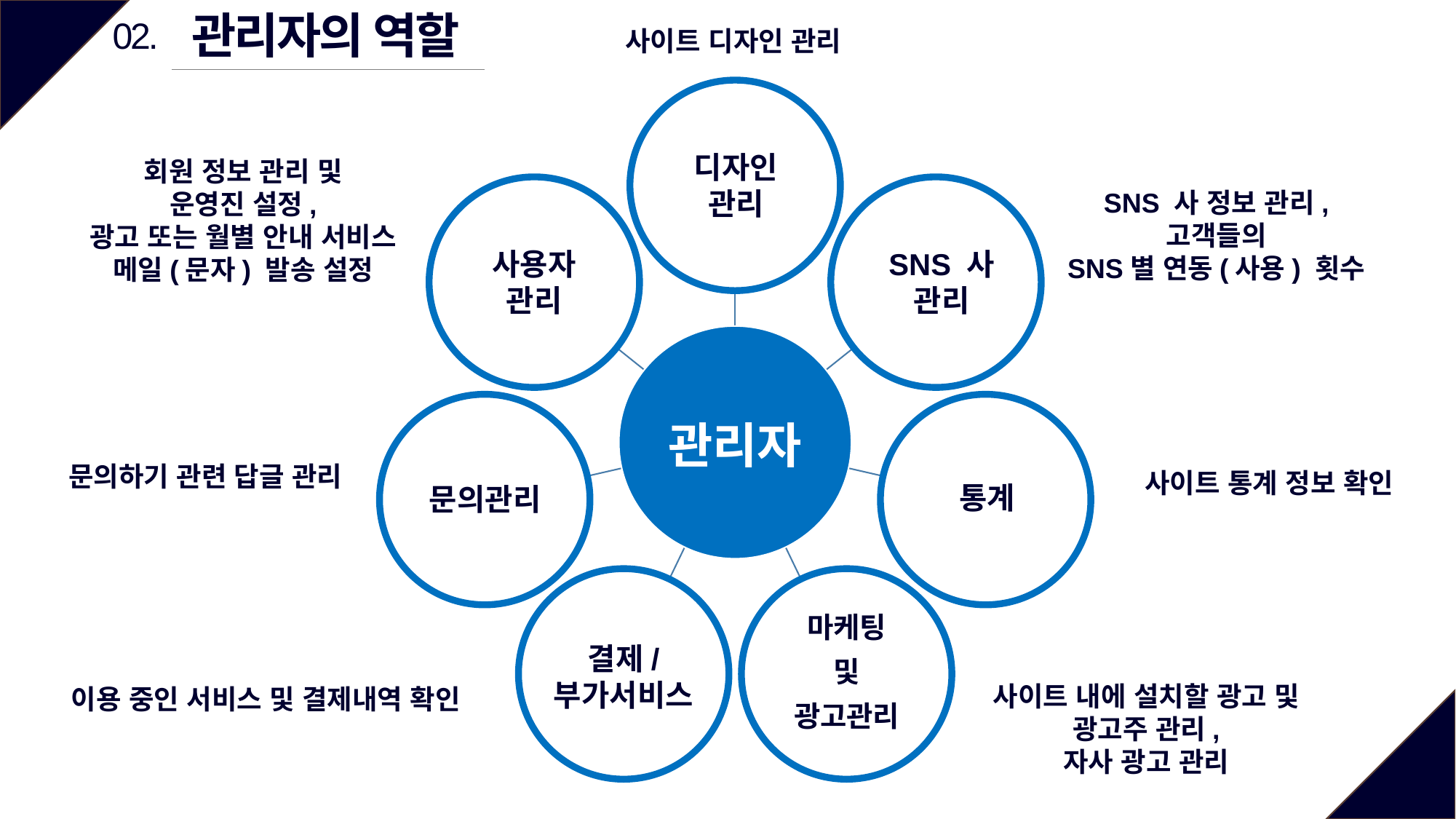

관리자의 역할
02.
사이트 디자인 관리

디자인
관리

사용자
관리

SNS 사
관리

관리자

문의관리

통계

결제/
부가서비스

마케팅
및
광고관리
회원 정보 관리 및
운영진 설정,
광고 또는 월별 안내 서비스
메일(문자) 발송 설정
SNS 사 정보 관리,
고객들의
SNS별 연동(사용) 횟수
문의하기 관련 답글 관리
사이트 통계 정보 확인
사이트 내에 설치할 광고 및
광고주 관리,
자사 광고 관리
이용 중인 서비스 및 결제내역 확인